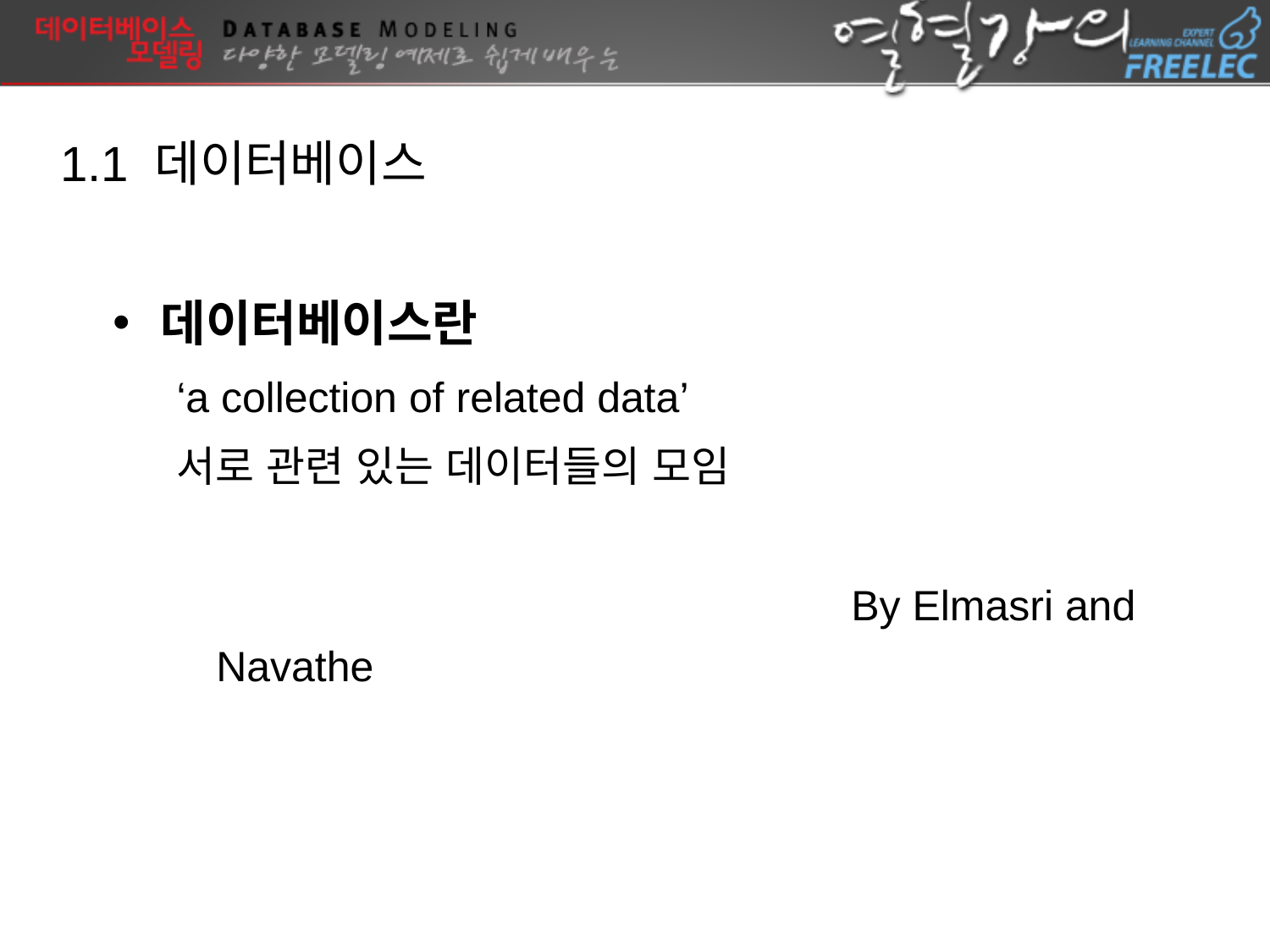

1.1 데이터베이스
데이터베이스란
‘a collection of related data’
서로 관련 있는 데이터들의 모임

						By Elmasri and Navathe